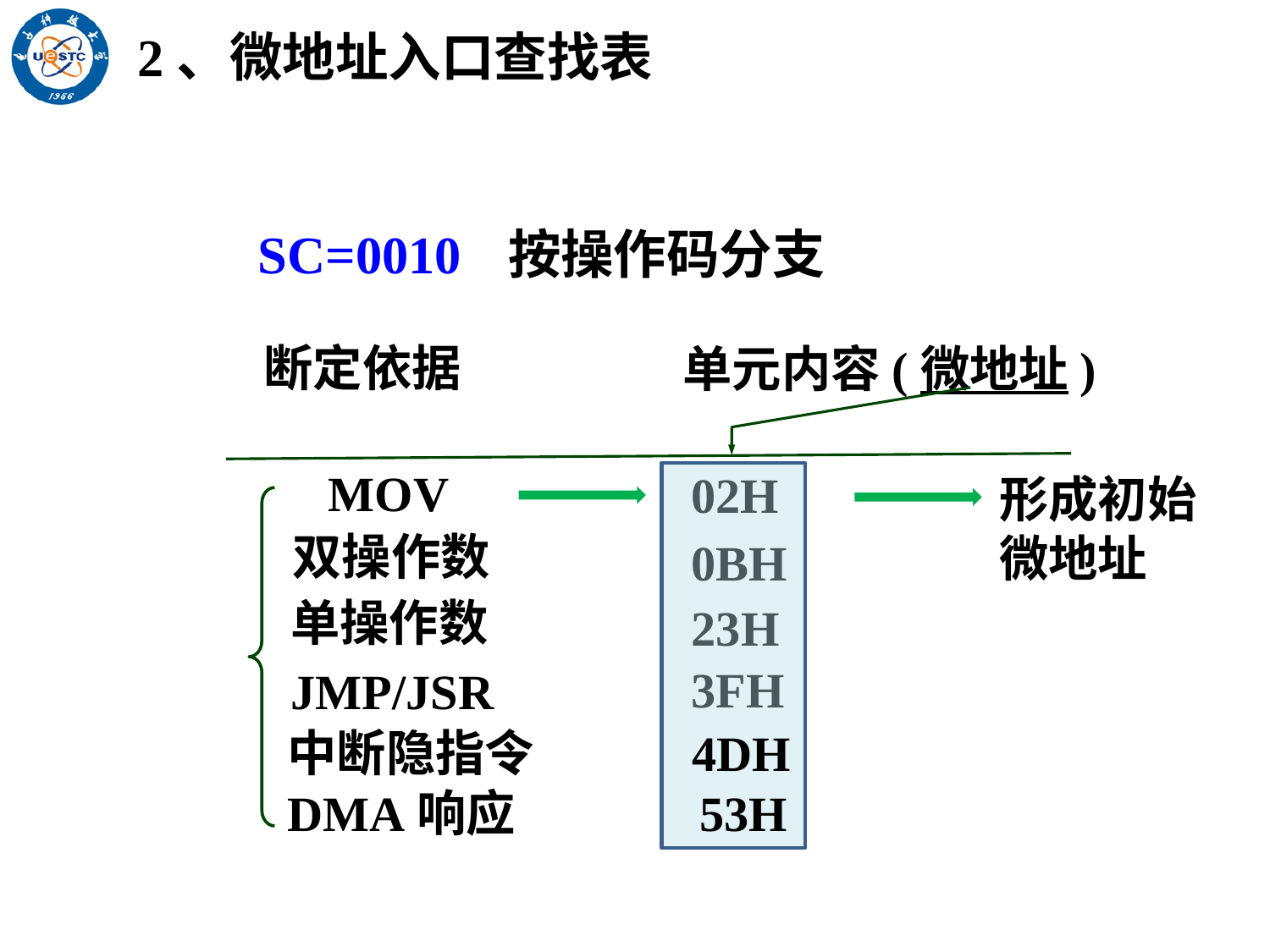

2、微地址入口查找表
SC=0010
按操作码分支
断定依据
单元内容(微地址)

MOV
02H
形成初始微地址

双操作数
0BH
单操作数
23H
3FH
JMP/JSR
中断隐指令
4DH
DMA响应
53H